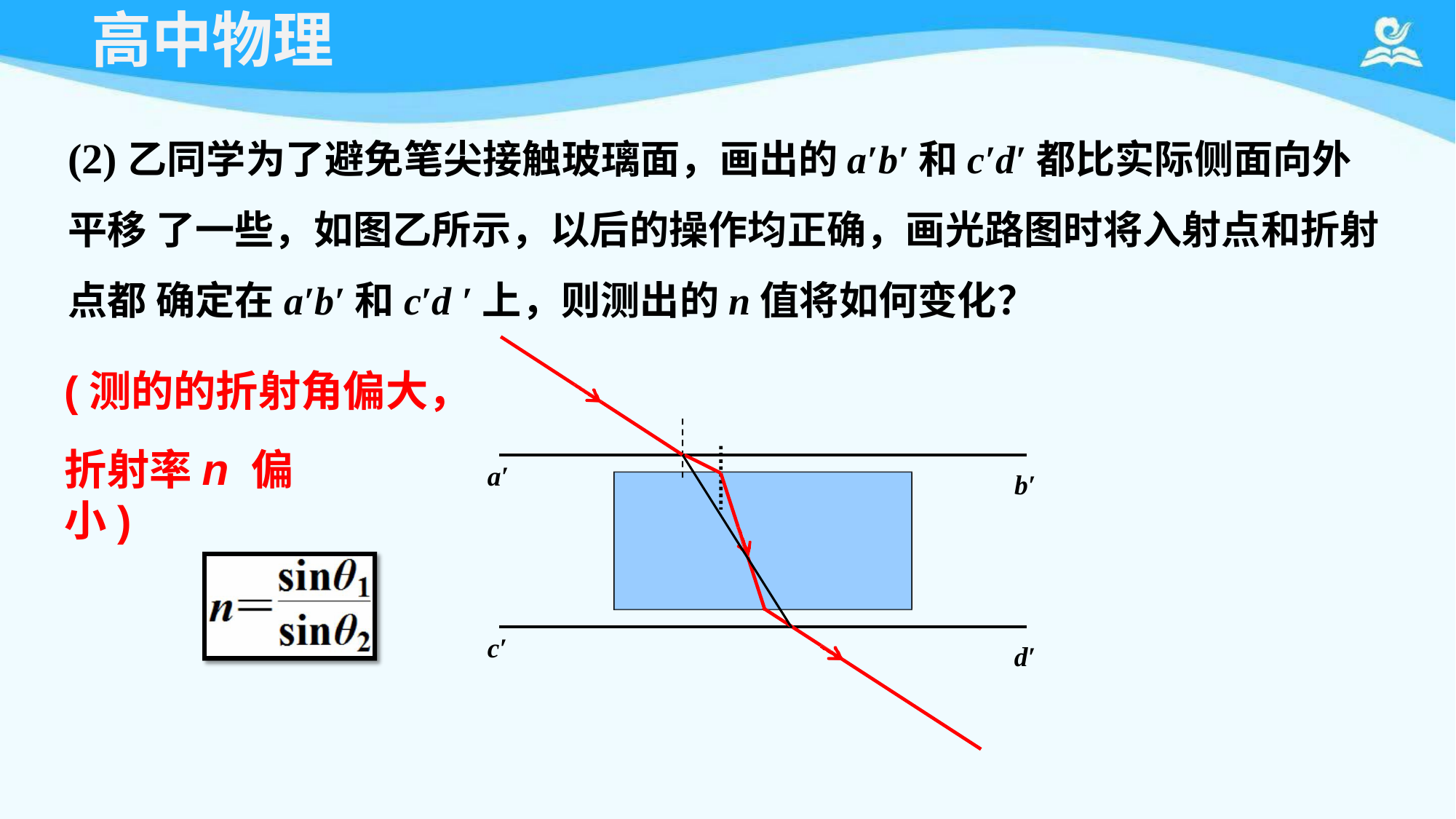

# 高中物理
(2)乙同学为了避免笔尖接触玻璃面，画出的a′b′和c′d′都比实际侧面向外平移 了一些，如图乙所示，以后的操作均正确，画光路图时将入射点和折射点都 确定在a′b′和c′d ′上，则测出的n值将如何变化？
(测的的折射角偏大，

折射率n 偏小)

a′

b′

c′
d′